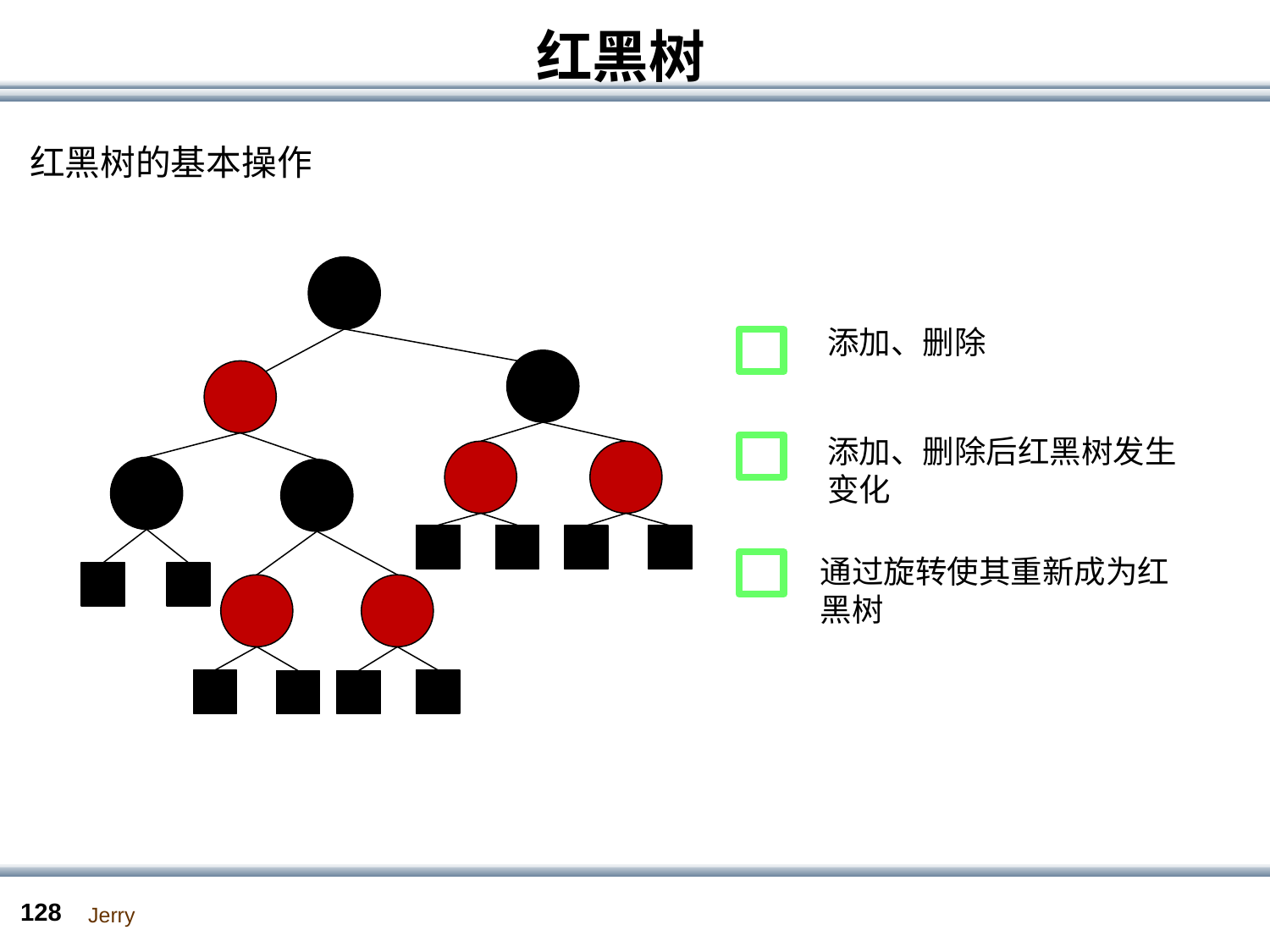

# 红黑树
红黑树的基本操作

添加、删除

添加、删除后红黑树发生变化

通过旋转使其重新成为红黑树